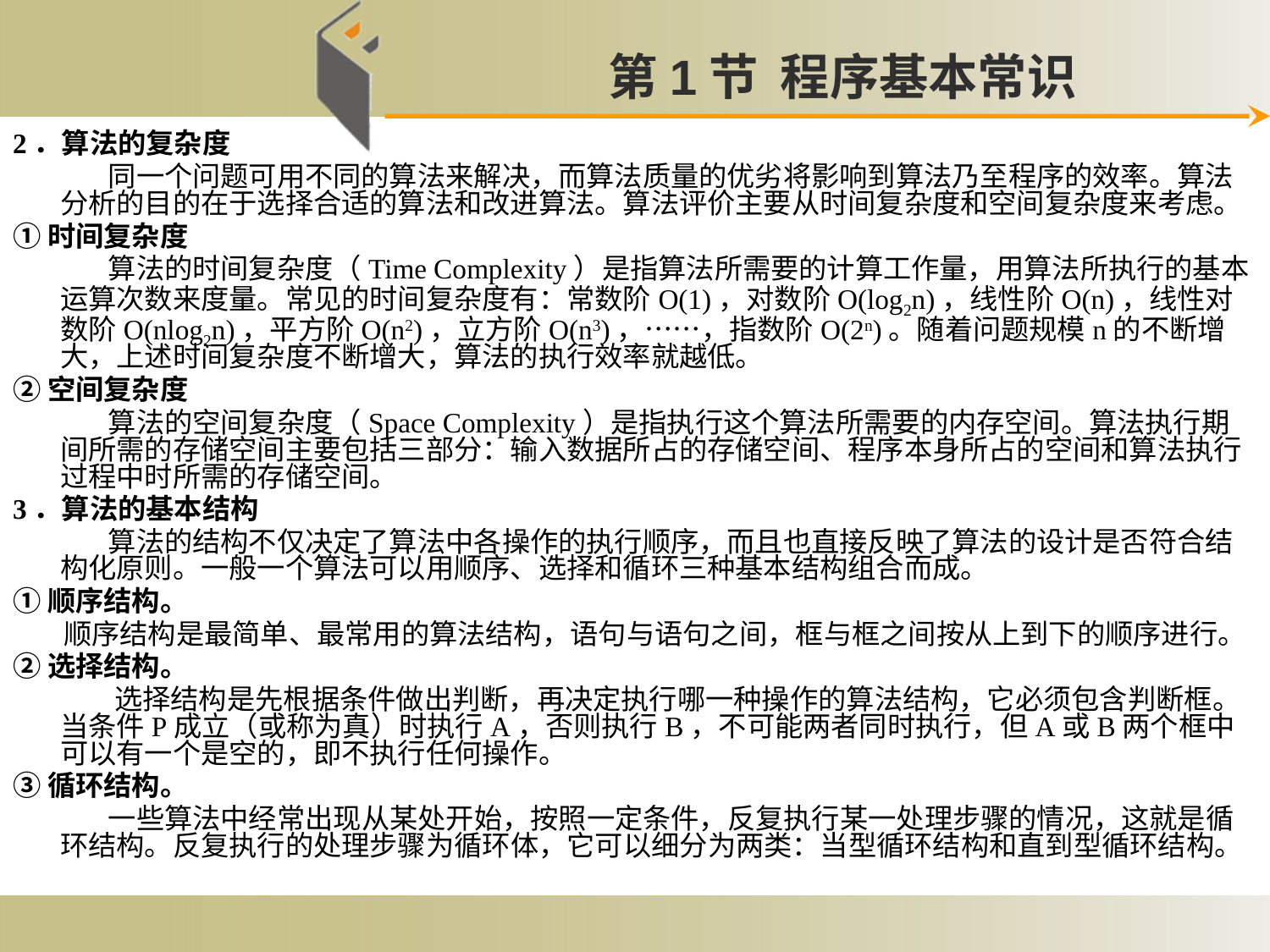

第1节  程序基本常识
# 2．算法的复杂度
              同一个问题可用不同的算法来解决，而算法质量的优劣将影响到算法乃至程序的效率。算法分析的目的在于选择合适的算法和改进算法。算法评价主要从时间复杂度和空间复杂度来考虑。
①时间复杂度
              算法的时间复杂度（Time Complexity）是指算法所需要的计算工作量，用算法所执行的基本运算次数来度量。常见的时间复杂度有：常数阶O(1)，对数阶O(log2n)，线性阶O(n)，线性对数阶O(nlog2n)，平方阶O(n2)，立方阶O(n3)，……，指数阶O(2n)。随着问题规模n的不断增大，上述时间复杂度不断增大，算法的执行效率就越低。
②空间复杂度
              算法的空间复杂度（Space Complexity）是指执行这个算法所需要的内存空间。算法执行期间所需的存储空间主要包括三部分：输入数据所占的存储空间、程序本身所占的空间和算法执行过程中时所需的存储空间。
3．算法的基本结构
              算法的结构不仅决定了算法中各操作的执行顺序，而且也直接反映了算法的设计是否符合结构化原则。一般一个算法可以用顺序、选择和循环三种基本结构组合而成。
①顺序结构。
       顺序结构是最简单、最常用的算法结构，语句与语句之间，框与框之间按从上到下的顺序进行。
②选择结构。
               选择结构是先根据条件做出判断，再决定执行哪一种操作的算法结构，它必须包含判断框。当条件P成立（或称为真）时执行A，否则执行B，不可能两者同时执行，但A或B两个框中可以有一个是空的，即不执行任何操作。
③循环结构。
              一些算法中经常出现从某处开始，按照一定条件，反复执行某一处理步骤的情况，这就是循环结构。反复执行的处理步骤为循环体，它可以细分为两类：当型循环结构和直到型循环结构。